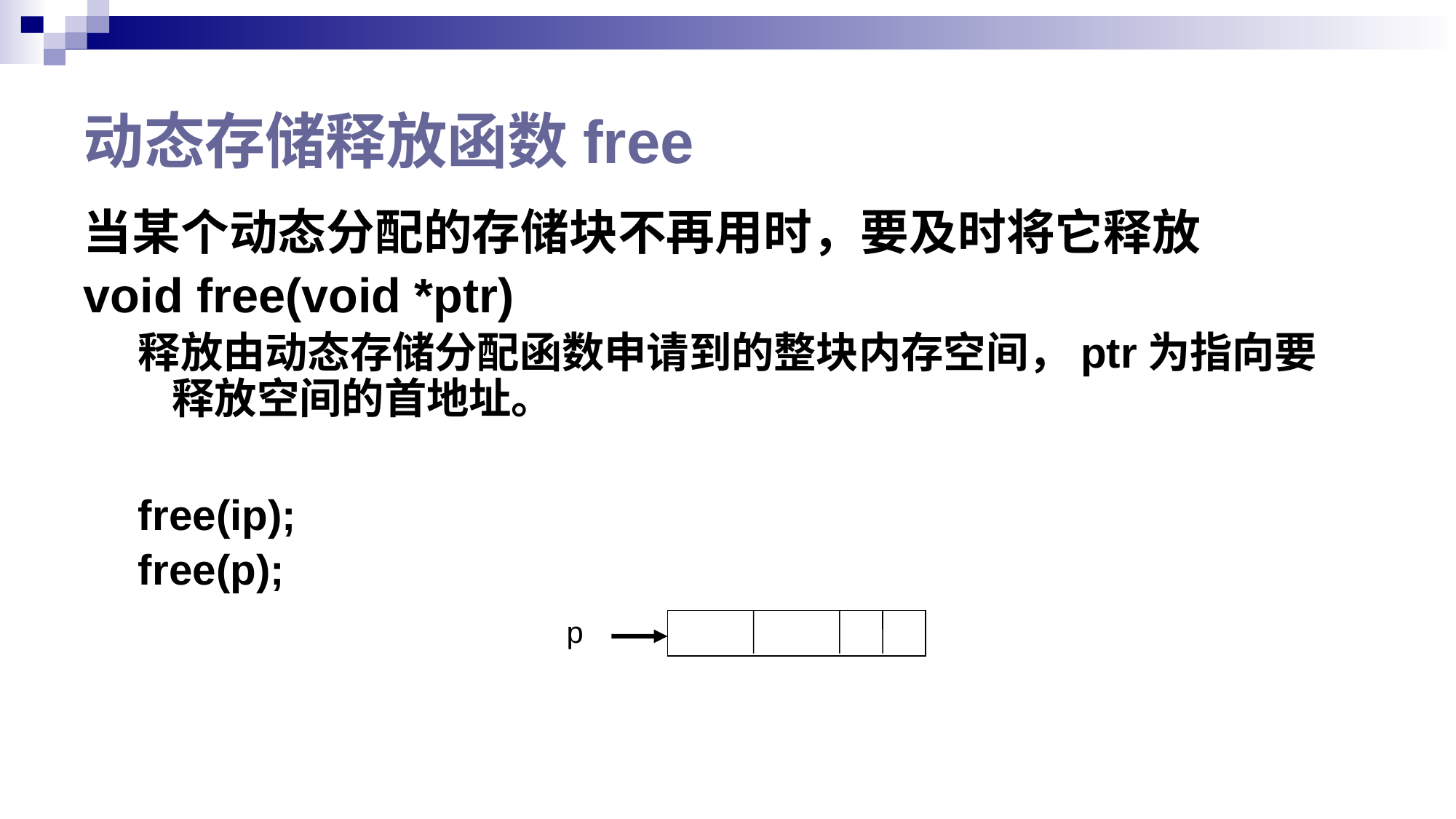

# 动态存储释放函数free
当某个动态分配的存储块不再用时，要及时将它释放
void free(void *ptr)
释放由动态存储分配函数申请到的整块内存空间，ptr为指向要释放空间的首地址。

free(ip);
free(p);
p